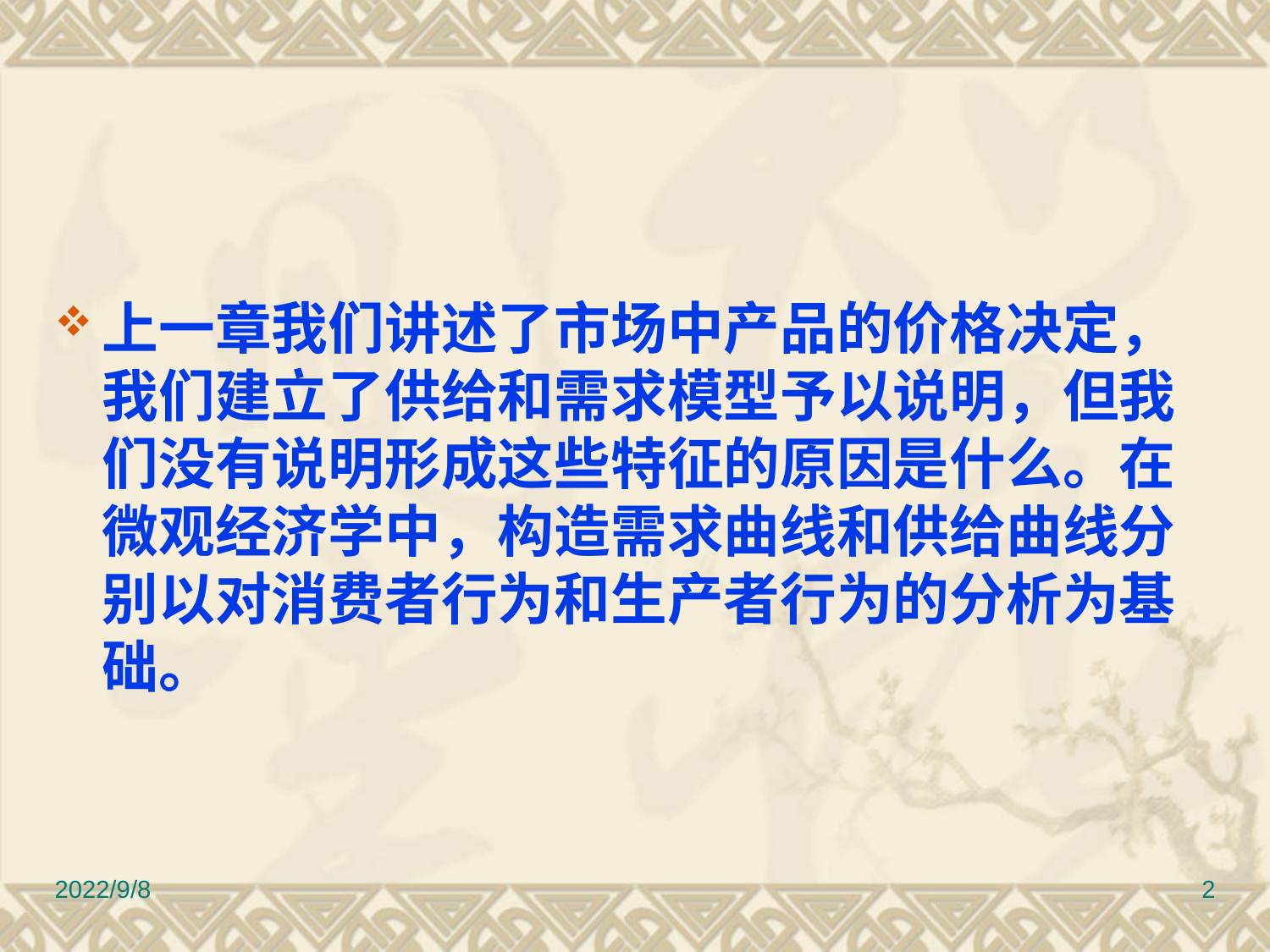

上一章我们讲述了市场中产品的价格决定，我们建立了供给和需求模型予以说明，但我们没有说明形成这些特征的原因是什么。在微观经济学中，构造需求曲线和供给曲线分别以对消费者行为和生产者行为的分析为基础。

2022/9/8
2